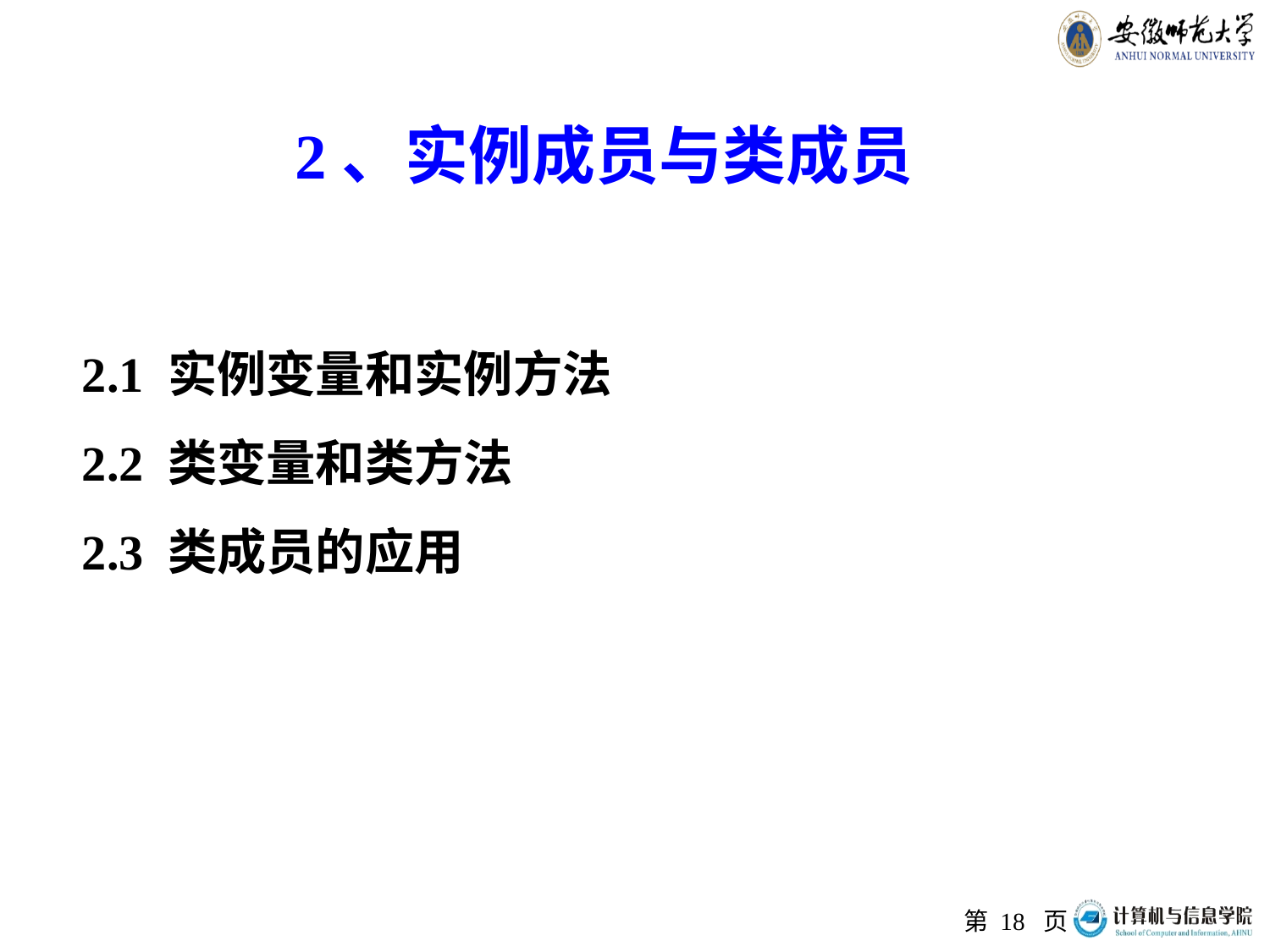

# 2、实例成员与类成员
2.1 实例变量和实例方法
2.2 类变量和类方法
2.3 类成员的应用
第 18  页